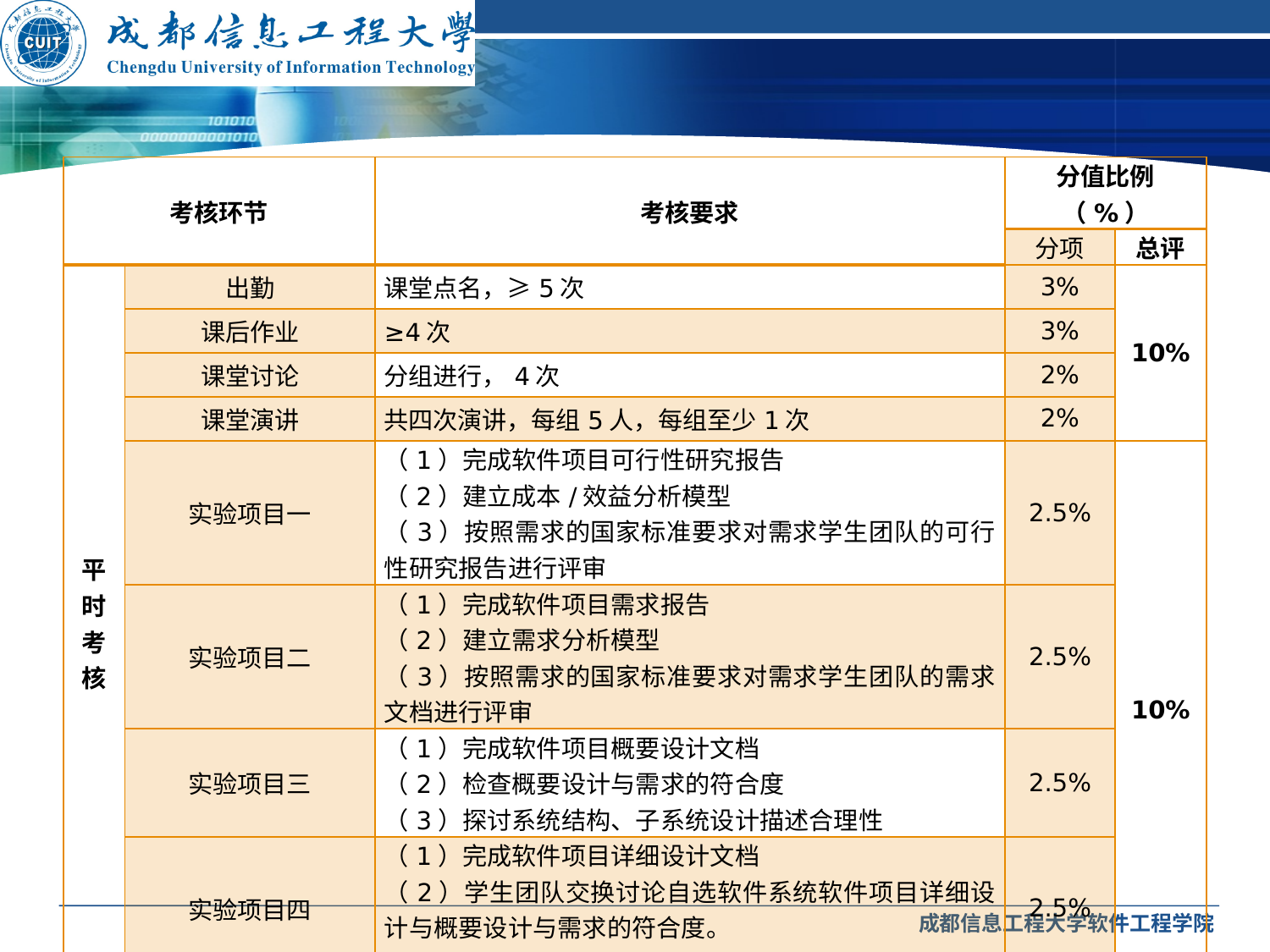

| 考核环节 |  | 考核要求 | 分值比例（%） |  |
| --- | --- | --- | --- | --- |
|  |  |  | 分项 | 总评 |
| 平时考核 | 出勤 | 课堂点名，≥5次 | 3% | 10% |
|  | 课后作业 | ≥4次 | 3% |  |
|  | 课堂讨论 | 分组进行，4次 | 2% |  |
|  | 课堂演讲 | 共四次演讲，每组5人，每组至少1次 | 2% |  |
|  | 实验项目一 | （1）完成软件项目可行性研究报告 （2）建立成本/效益分析模型 （3）按照需求的国家标准要求对需求学生团队的可行性研究报告进行评审 | 2.5% | 10% |
|  | 实验项目二 | （1）完成软件项目需求报告 （2）建立需求分析模型 （3）按照需求的国家标准要求对需求学生团队的需求文档进行评审 | 2.5% |  |
|  | 实验项目三 | （1）完成软件项目概要设计文档 （2）检查概要设计与需求的符合度 （3）探讨系统结构、子系统设计描述合理性 | 2.5% |  |
|  | 实验项目四 | （1）完成软件项目详细设计文档 （2）学生团队交换讨论自选软件系统软件项目详细设计与概要设计与需求的符合度。 （3）讨论详细设计成果物对系统功能描述的合理性 | 2.5% |  |
| 期末考核 |  | 闭卷考试 | 80% | 80% |
成都信息工程大学软件工程学院